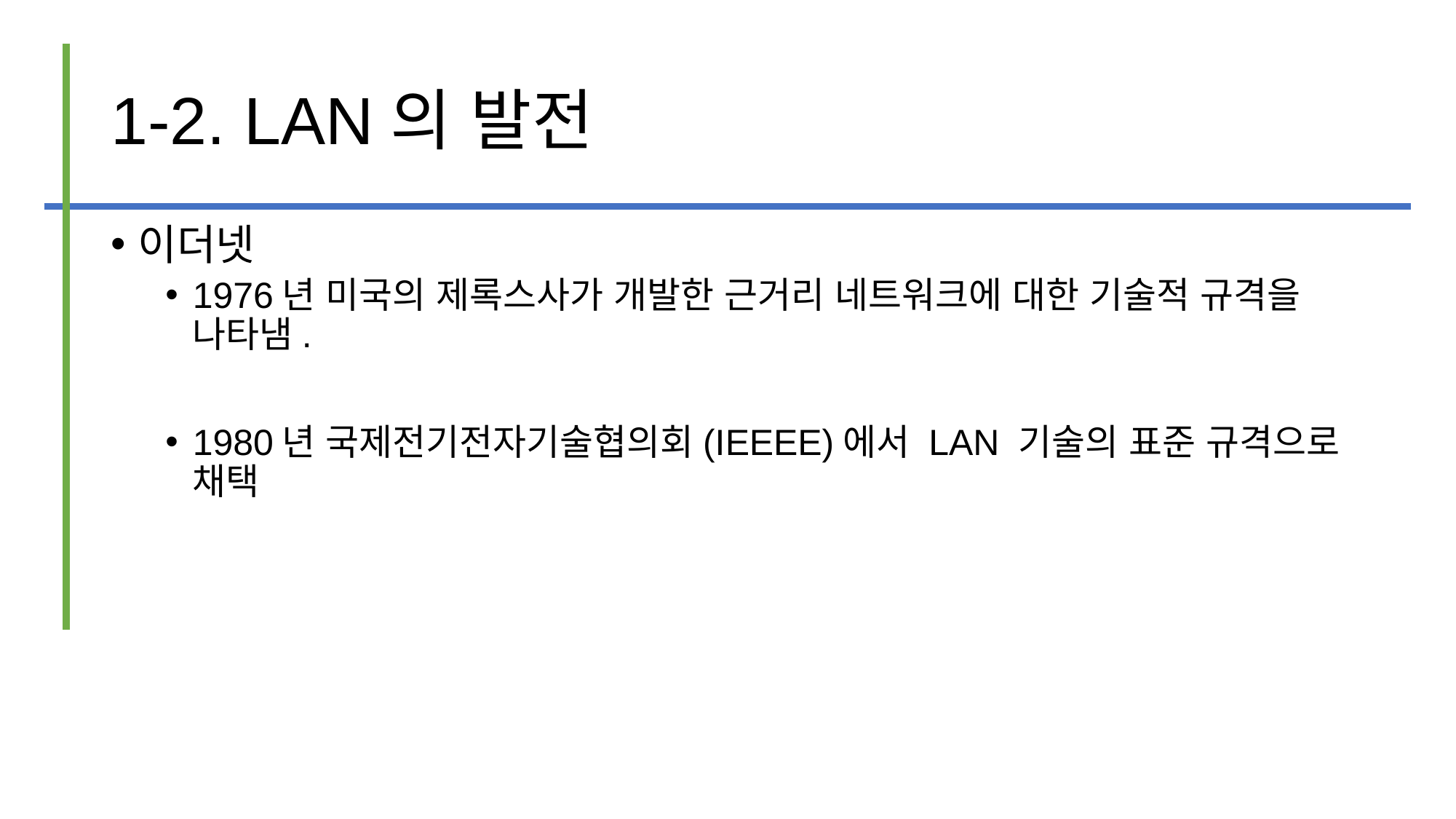

# 1-2. LAN의 발전
이더넷
1976년 미국의 제록스사가 개발한 근거리 네트워크에 대한 기술적 규격을 나타냄.

1980년 국제전기전자기술협의회(IEEEE)에서 LAN 기술의 표준 규격으로 채택